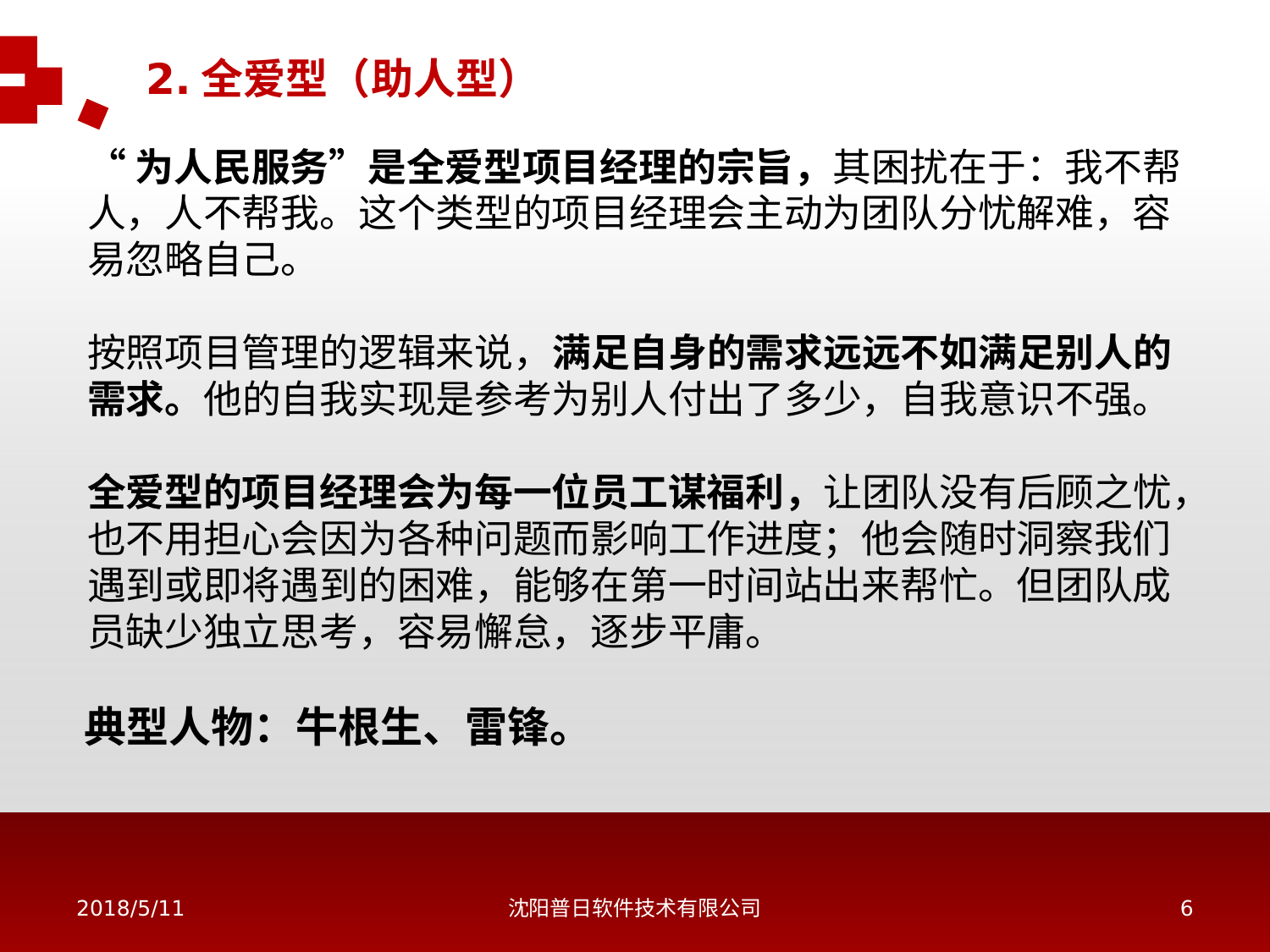

2.全爱型（助人型）
“为人民服务”是全爱型项目经理的宗旨，其困扰在于：我不帮人，人不帮我。这个类型的项目经理会主动为团队分忧解难，容易忽略自己。
按照项目管理的逻辑来说，满足自身的需求远远不如满足别人的需求。他的自我实现是参考为别人付出了多少，自我意识不强。

全爱型的项目经理会为每一位员工谋福利，让团队没有后顾之忧，也不用担心会因为各种问题而影响工作进度；他会随时洞察我们遇到或即将遇到的困难，能够在第一时间站出来帮忙。但团队成员缺少独立思考，容易懈怠，逐步平庸。
典型人物：牛根生、雷锋。
2018/5/11
沈阳普日软件技术有限公司
6